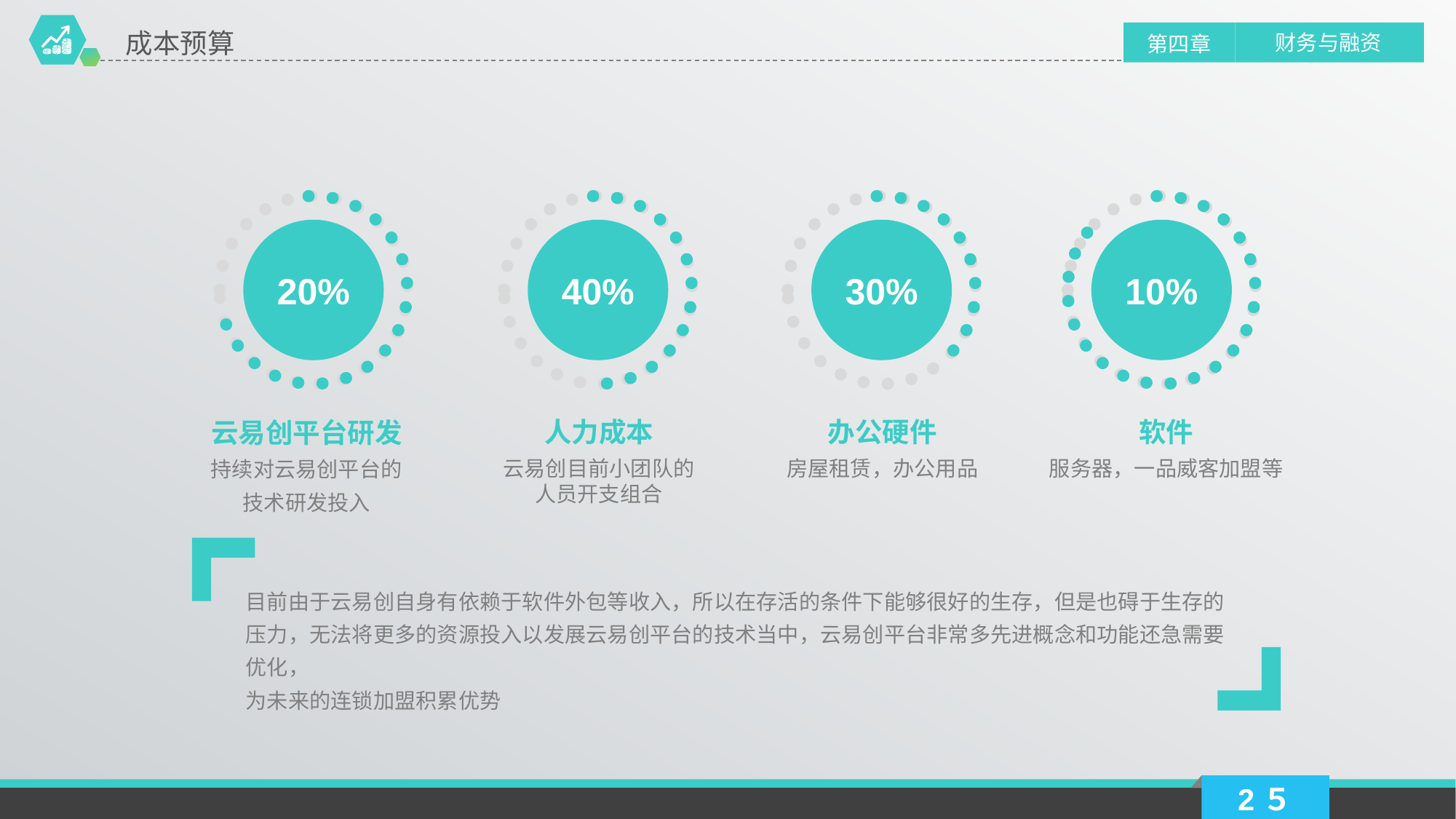

成本预算

财务与融资
第四章

20%
40%
30%
10%
人力成本
云易创目前小团队的
人员开支组合
办公硬件
房屋租赁，办公用品
软件
服务器，一品威客加盟等
云易创平台研发
持续对云易创平台的
技术研发投入

目前由于云易创自身有依赖于软件外包等收入，所以在存活的条件下能够很好的生存，但是也碍于生存的压力，无法将更多的资源投入以发展云易创平台的技术当中，云易创平台非常多先进概念和功能还急需要优化，
为未来的连锁加盟积累优势

2５

延时符